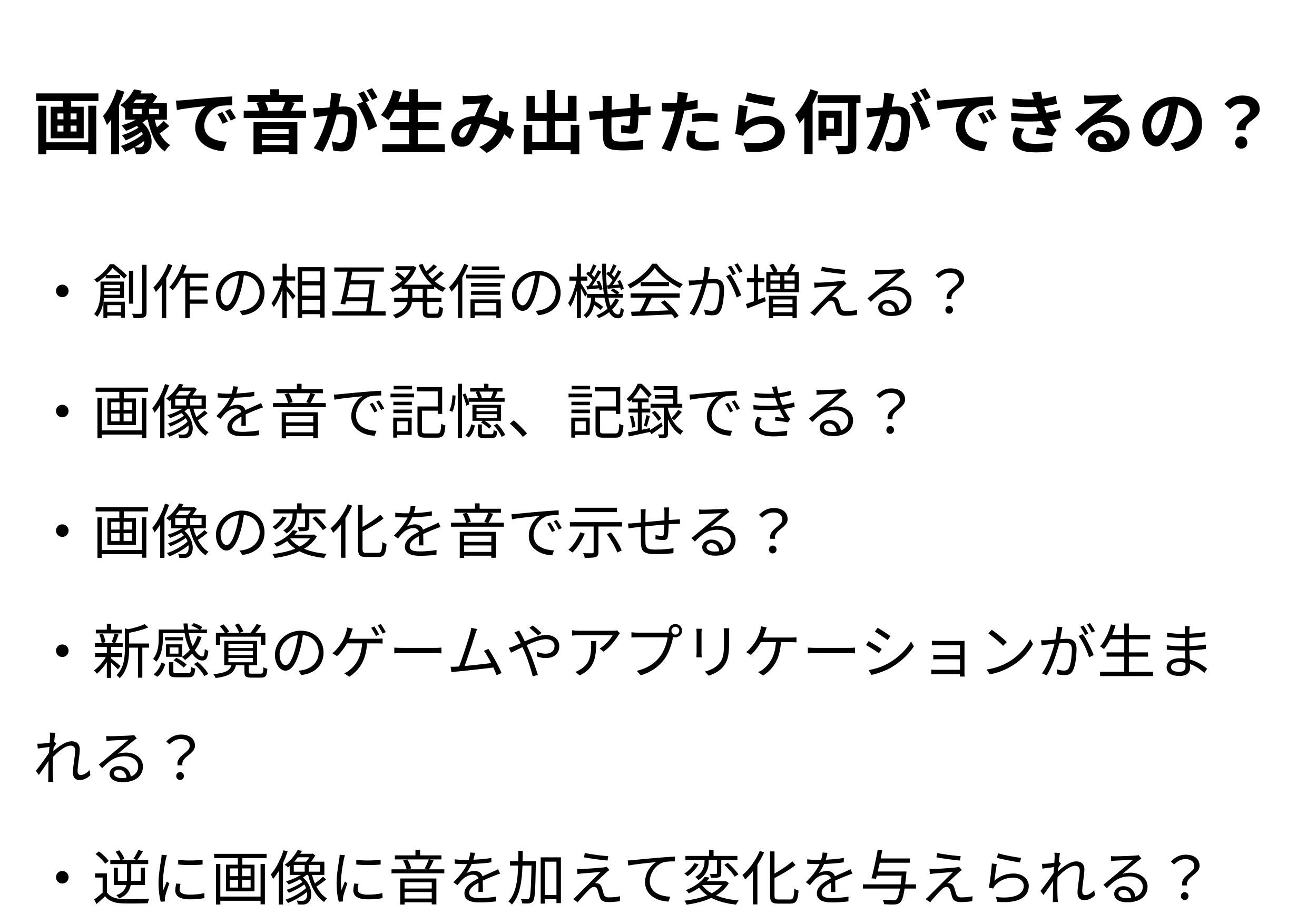

# 画像で音が生み出せたら何ができるの？
・創作の相互発信の機会が増える？
・画像を音で記憶、記録できる？
・画像の変化を音で示せる？
・新感覚のゲームやアプリケーションが生まれる？
・逆に画像に音を加えて変化を与えられる？